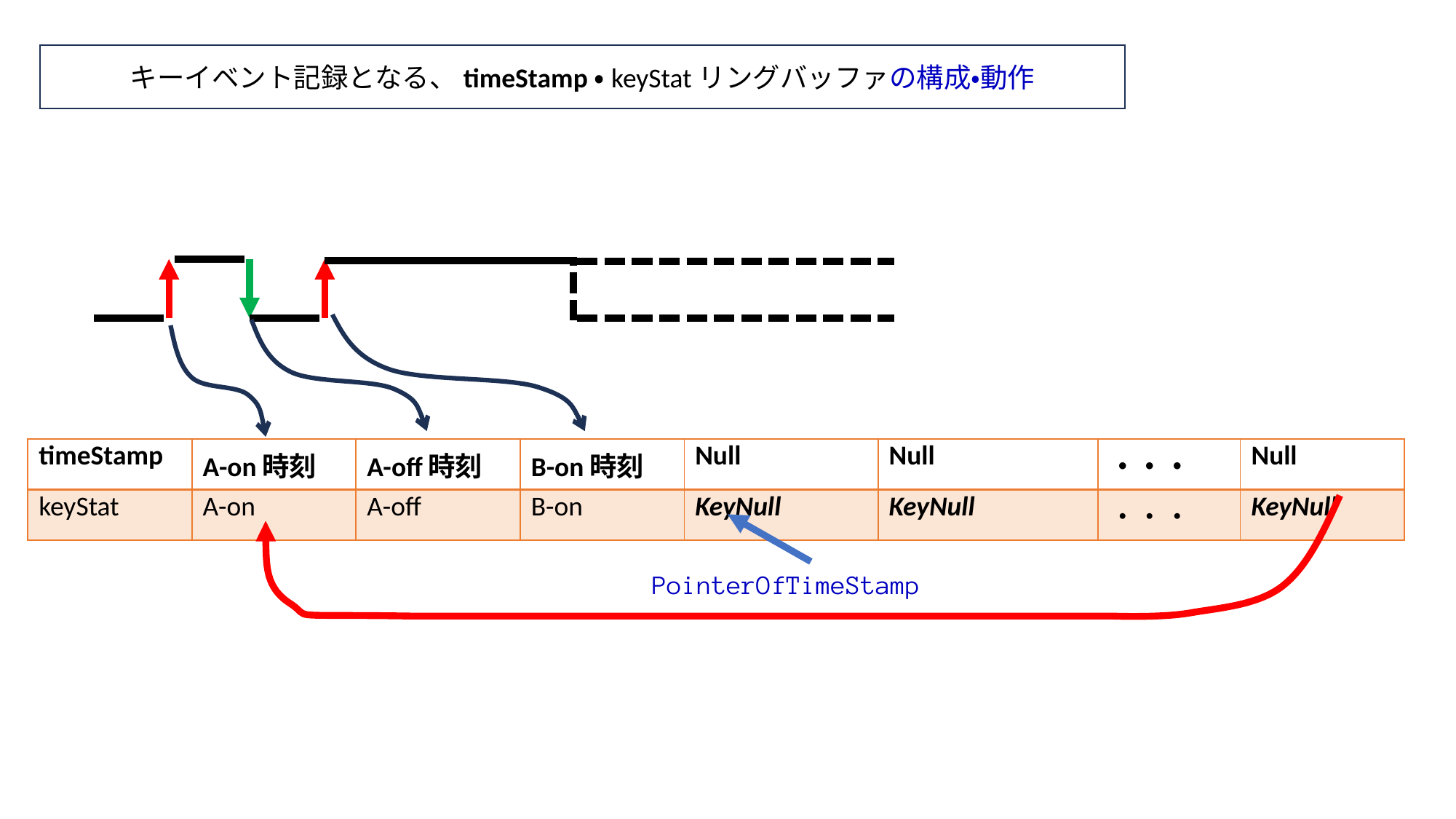

キーイベント記録となる、timeStamp・keyStatリングバッファの構成・動作

| timeStamp | A-on時刻 | A-off時刻 | B-on時刻 | Null | Null | ・・・ | Null |
| --- | --- | --- | --- | --- | --- | --- | --- |
| keyStat | A-on | A-off | B-on | KeyNull | KeyNull | ・・・ | KeyNull |

PointerOfTimeStamp